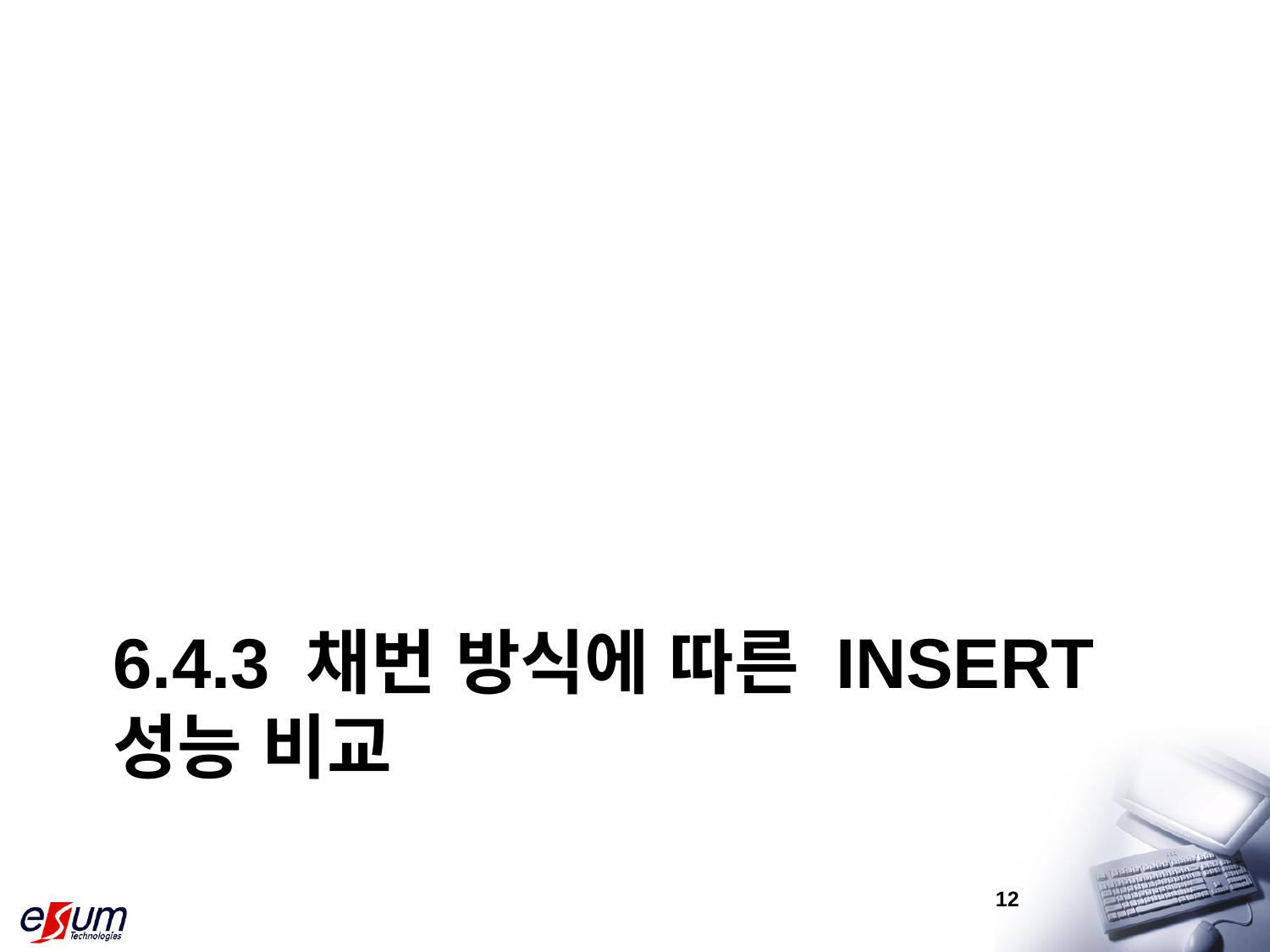

# 6.4.3 채번 방식에 따른 INSERT 성능 비교
12